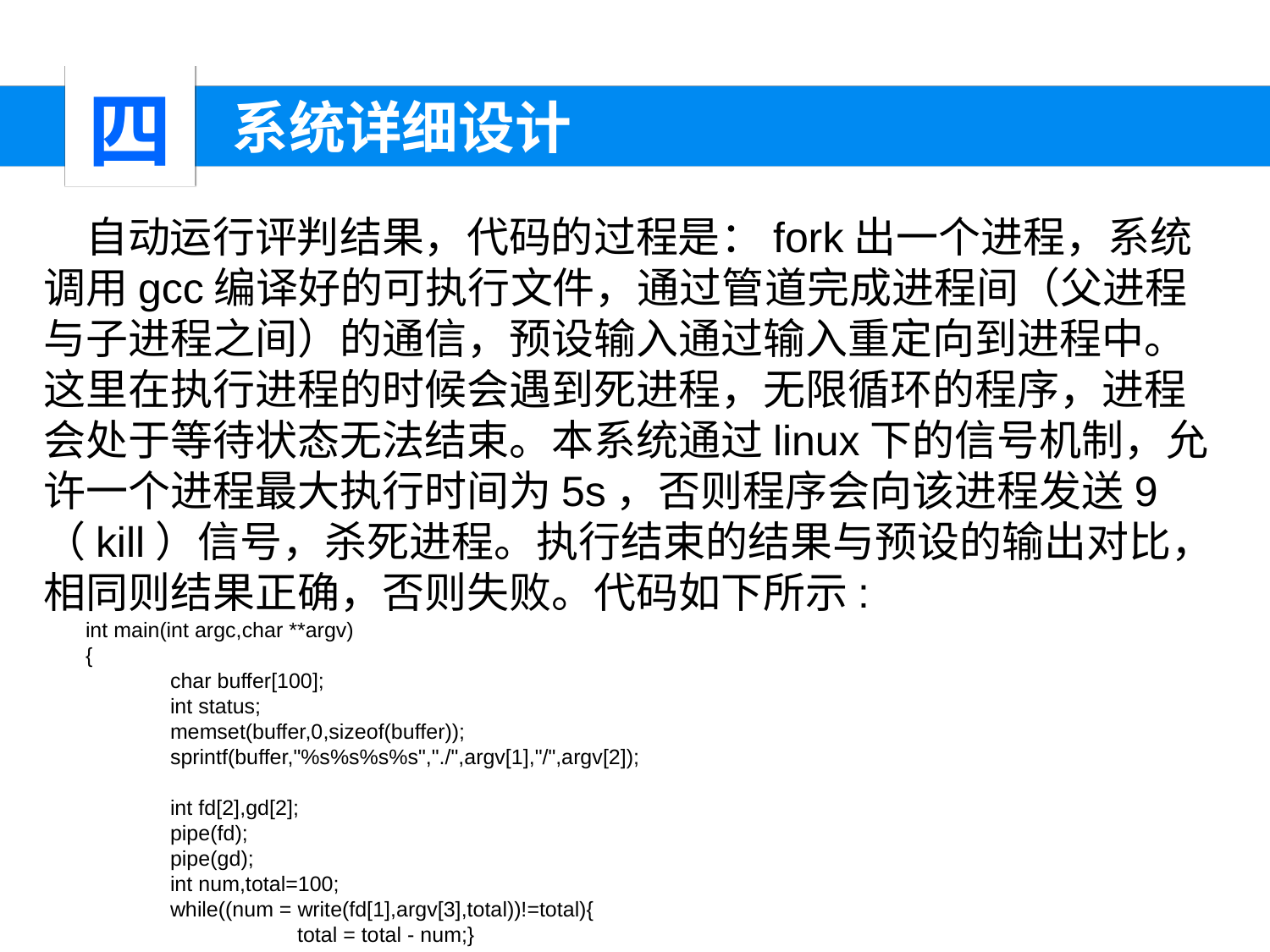

四
                系统详细设计
自动运行评判结果，代码的过程是：fork出一个进程，系统调用gcc编译好的可执行文件，通过管道完成进程间（父进程与子进程之间）的通信，预设输入通过输入重定向到进程中。这里在执行进程的时候会遇到死进程，无限循环的程序，进程会处于等待状态无法结束。本系统通过linux下的信号机制，允许一个进程最大执行时间为5s，否则程序会向该进程发送9（kill）信号，杀死进程。执行结束的结果与预设的输出对比，相同则结果正确，否则失败。代码如下所示:
int main(int argc,char **argv)
{
	char buffer[100];
	int status;
	memset(buffer,0,sizeof(buffer));
	sprintf(buffer,"%s%s%s%s","./",argv[1],"/",argv[2]);

	int fd[2],gd[2];
	pipe(fd);
	pipe(gd);
	int num,total=100;
	while((num = write(fd[1],argv[3],total))!=total){
		total = total - num;}